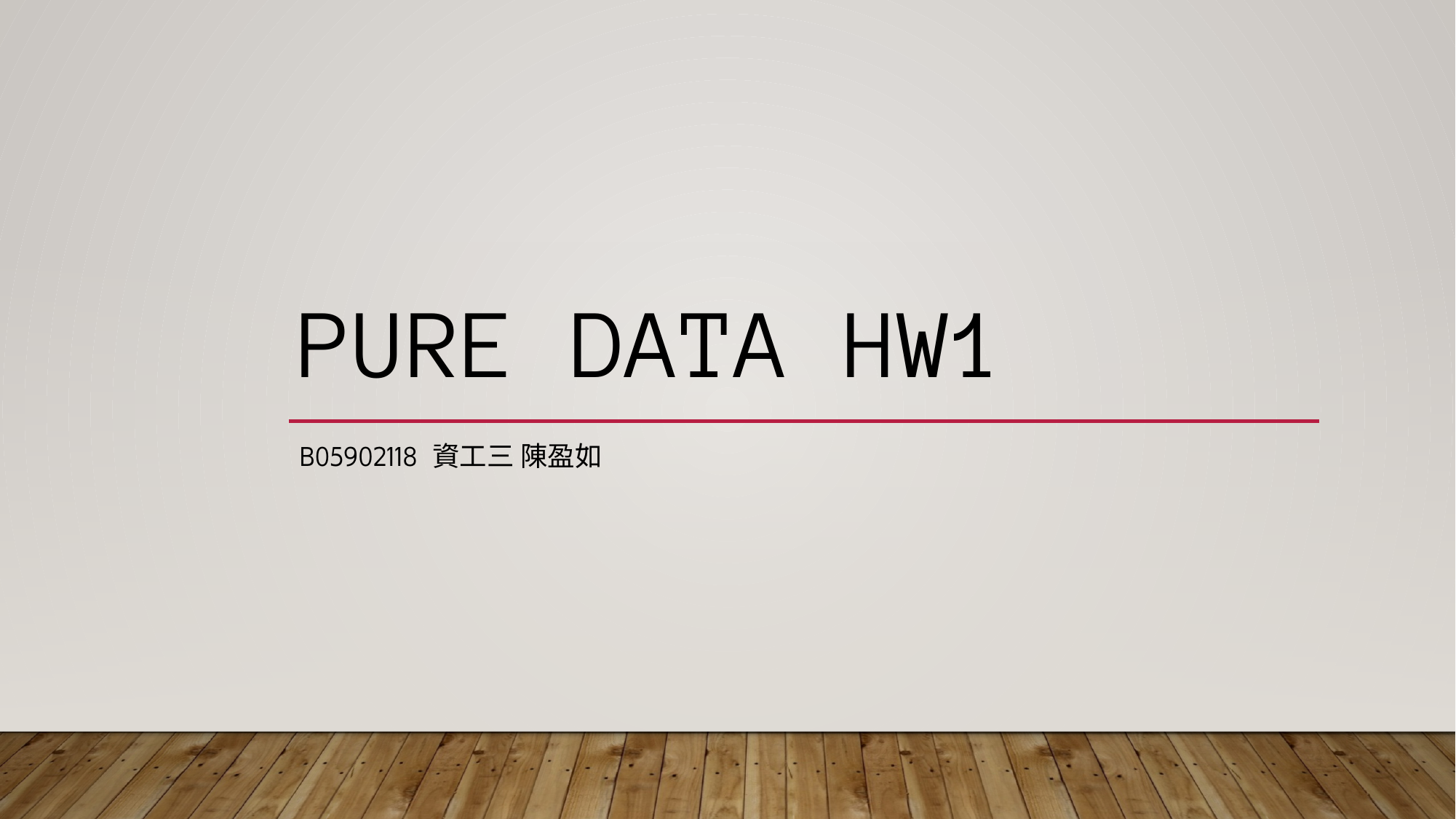

# Pure DATA hw1
B05902118 資工三 陳盈如